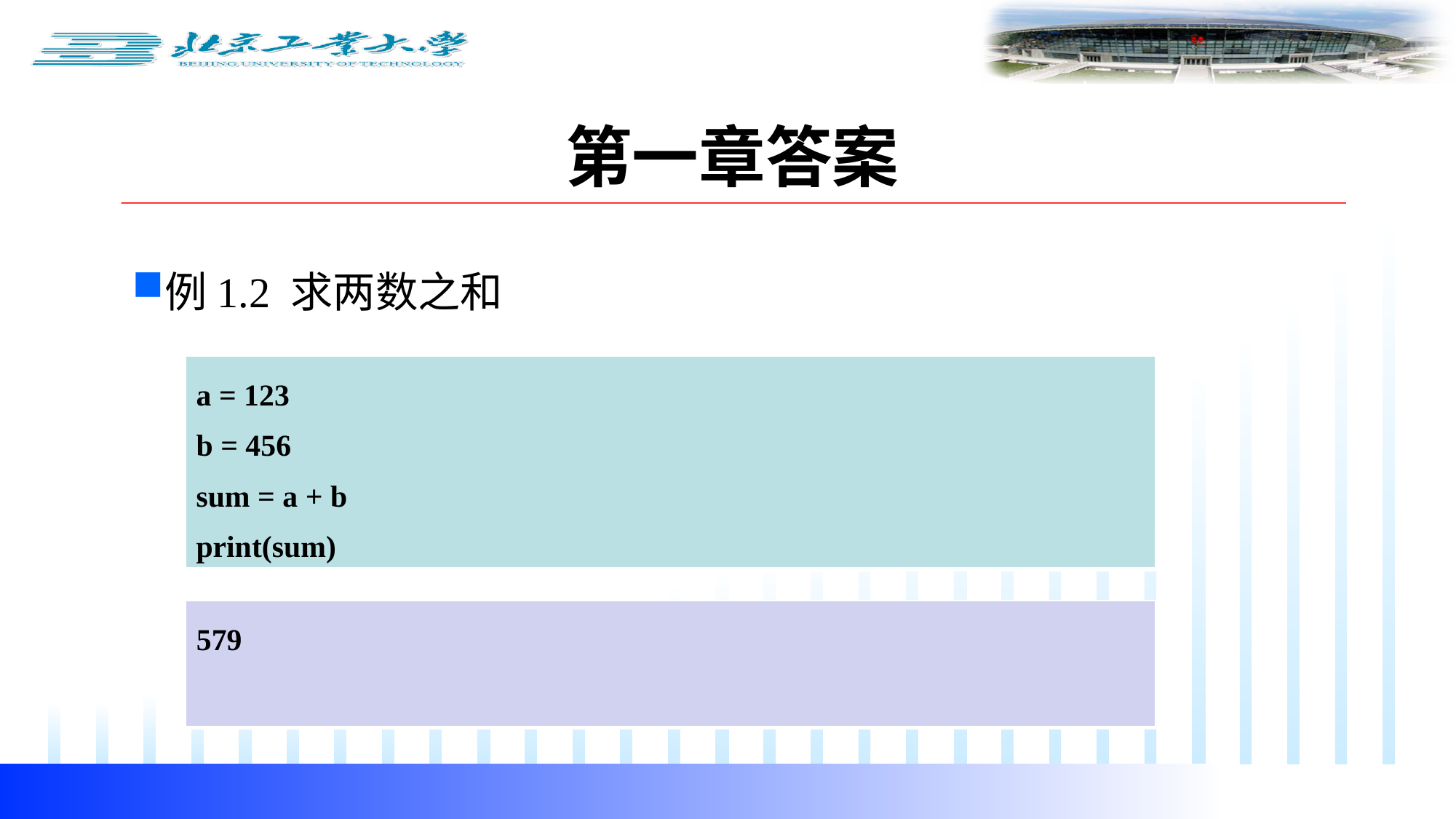

第一章答案
例1.2 求两数之和

| a = 123 b = 456 sum = a + b print(sum) |
| --- |
| 579 |
| --- |